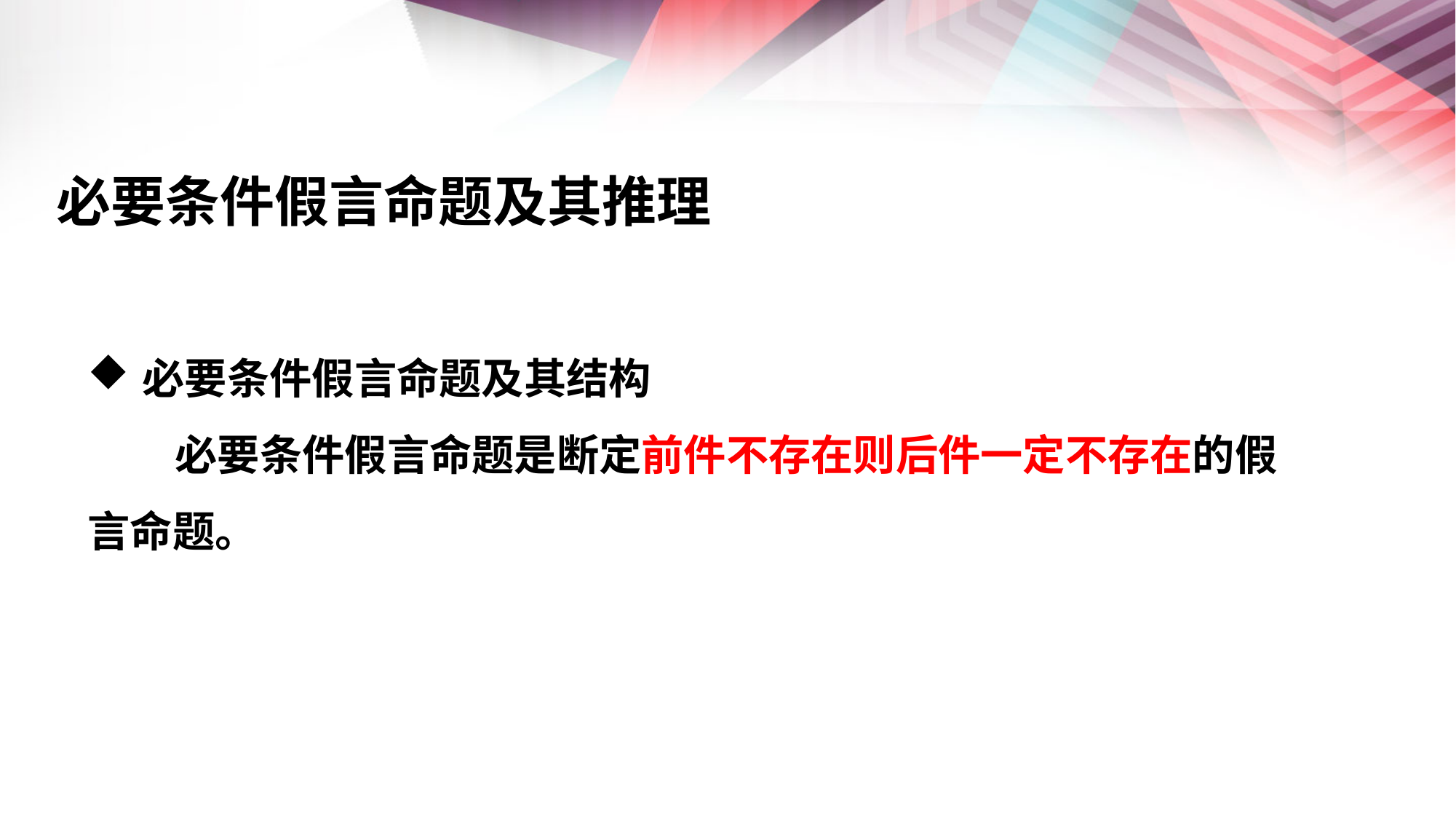

必要条件假言命题及其推理
必要条件假言命题及其结构
        必要条件假言命题是断定前件不存在则后件一定不存在的假言命题。